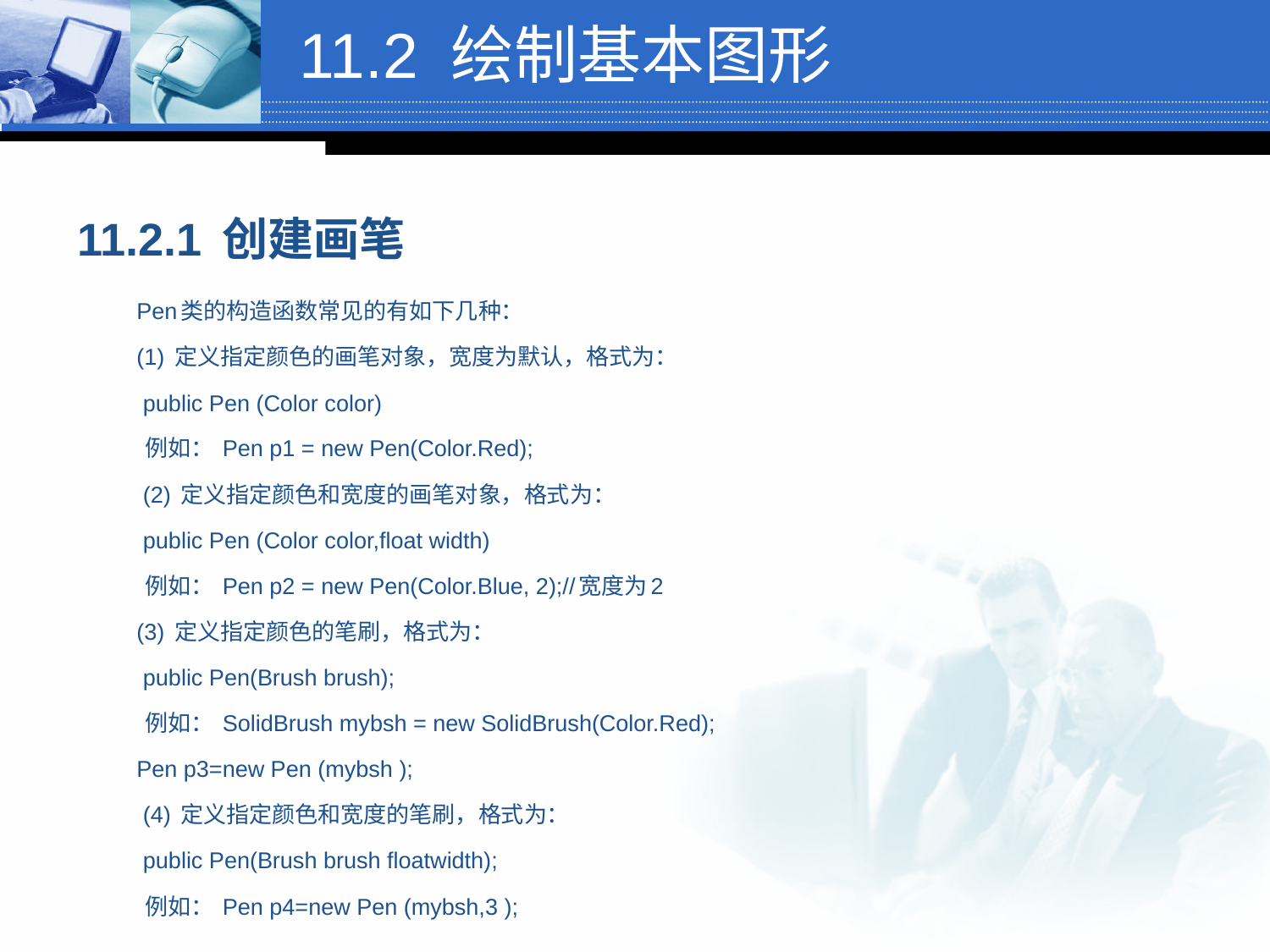

# 11.2 绘制基本图形
11.2.1 创建画笔
Pen类的构造函数常见的有如下几种：
(1) 定义指定颜色的画笔对象，宽度为默认，格式为：
 public Pen (Color color)
 例如： Pen p1 = new Pen(Color.Red);
 (2) 定义指定颜色和宽度的画笔对象，格式为：
 public Pen (Color color,float width)
 例如： Pen p2 = new Pen(Color.Blue, 2);//宽度为2
(3) 定义指定颜色的笔刷，格式为：
 public Pen(Brush brush);
 例如： SolidBrush mybsh = new SolidBrush(Color.Red);
Pen p3=new Pen (mybsh );
 (4) 定义指定颜色和宽度的笔刷，格式为：
 public Pen(Brush brush floatwidth);
 例如： Pen p4=new Pen (mybsh,3 );